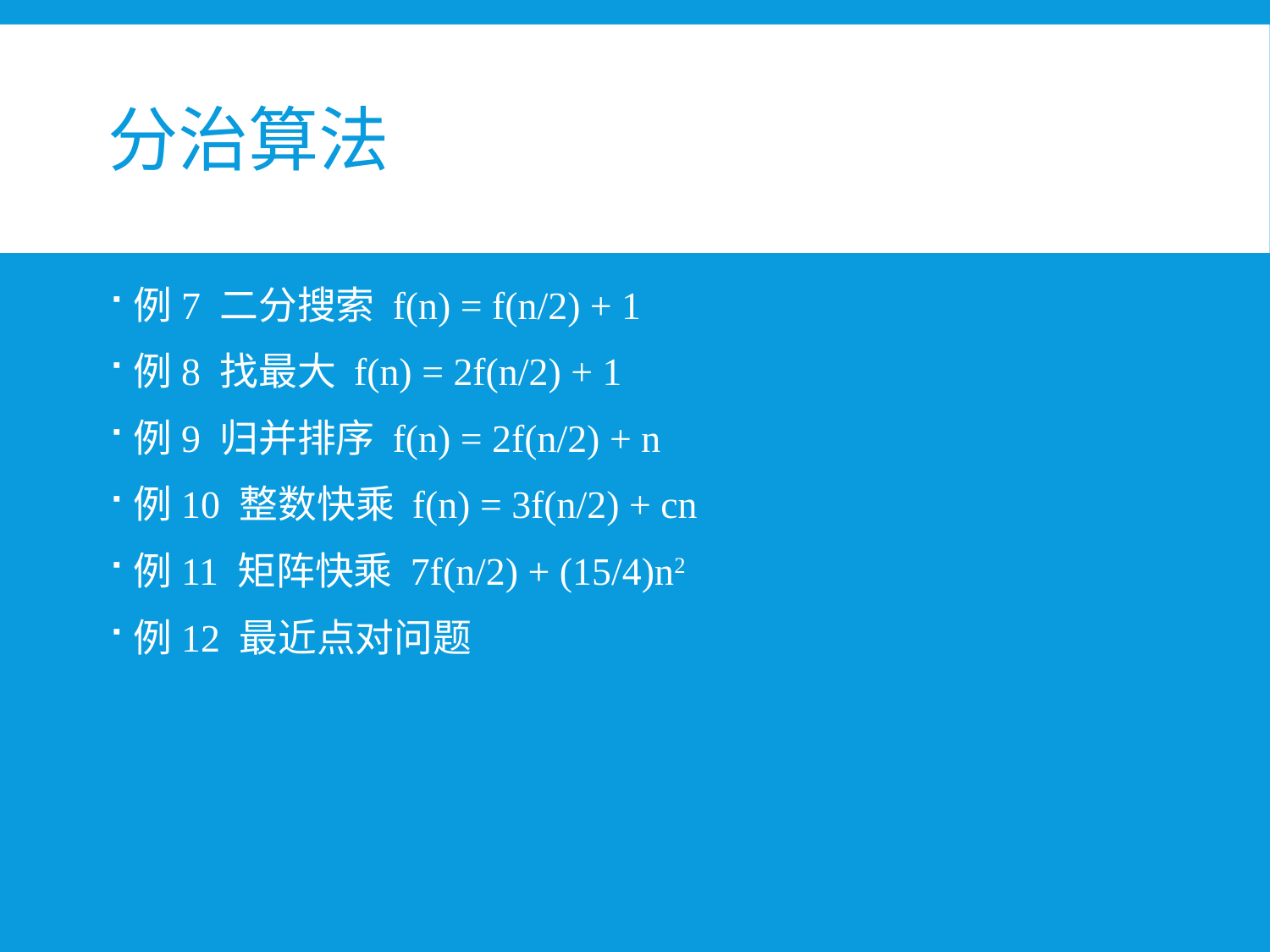

# 分治算法
例7 二分搜索 f(n) = f(n/2) + 1
例8 找最大 f(n) = 2f(n/2) + 1
例9 归并排序 f(n) = 2f(n/2) + n
例10 整数快乘 f(n) = 3f(n/2) + cn
例11 矩阵快乘 7f(n/2) + (15/4)n2
例12 最近点对问题